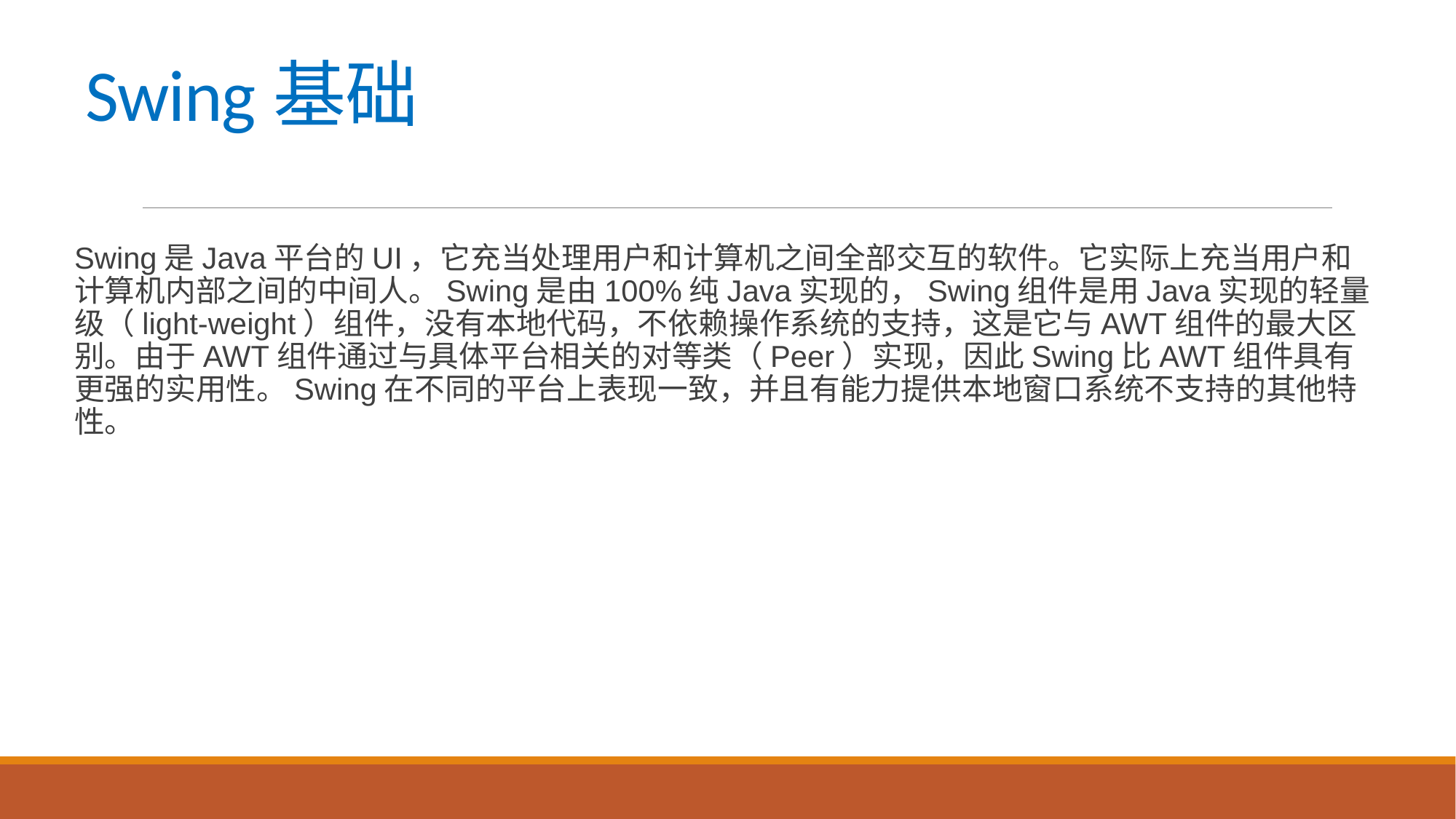

# Swing基础
Swing是Java平台的UI，它充当处理用户和计算机之间全部交互的软件。它实际上充当用户和计算机内部之间的中间人。Swing是由100%纯Java实现的，Swing组件是用Java实现的轻量级（light-weight）组件，没有本地代码，不依赖操作系统的支持，这是它与AWT组件的最大区别。由于AWT组件通过与具体平台相关的对等类（Peer）实现，因此Swing比AWT组件具有更强的实用性。Swing在不同的平台上表现一致，并且有能力提供本地窗口系统不支持的其他特性。